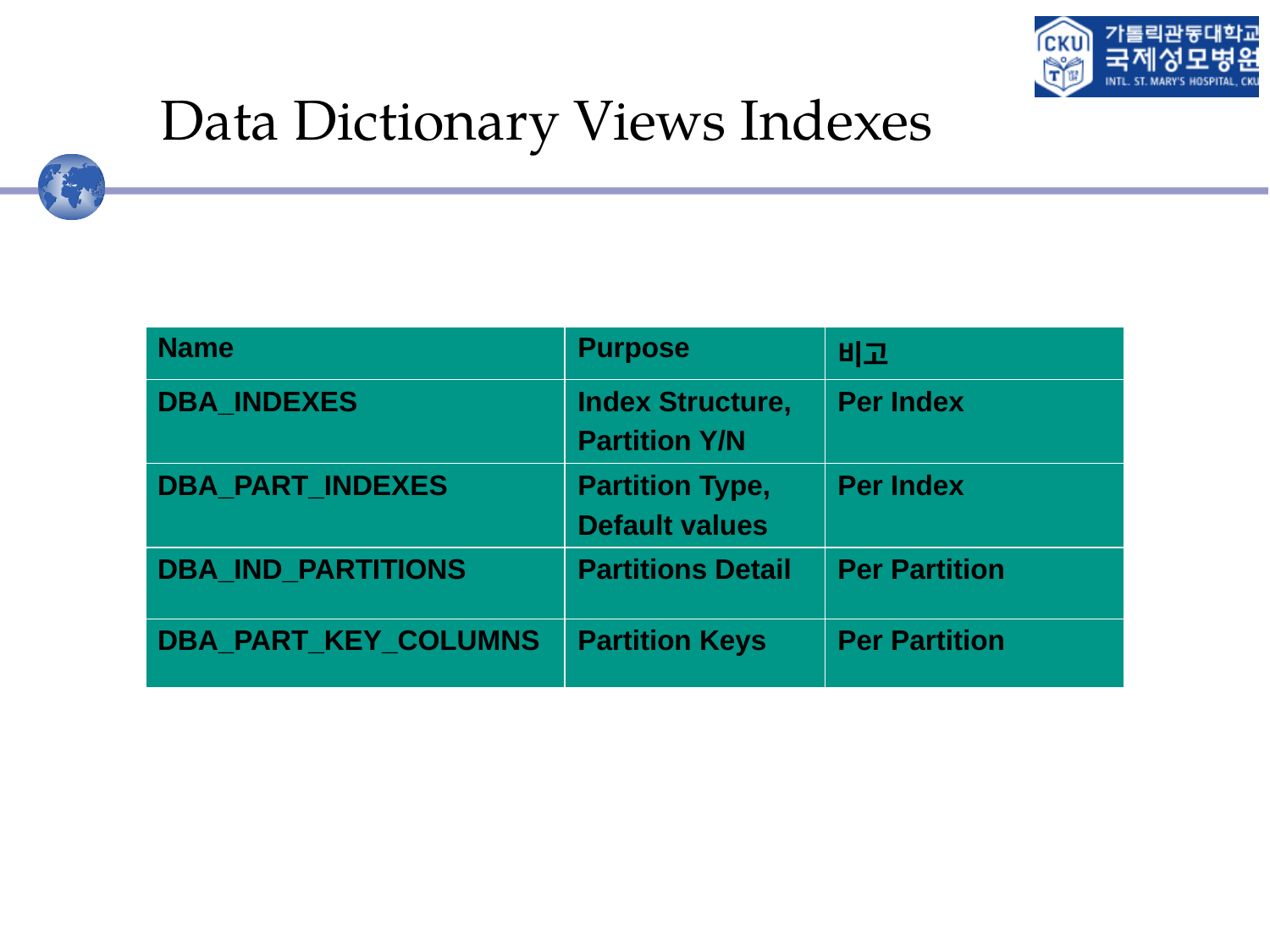

# Data Dictionary Views Indexes

| Name | Purpose | 비고 |
| --- | --- | --- |
| DBA\_INDEXES | Index Structure, Partition Y/N | Per Index |
| DBA\_PART\_INDEXES | Partition Type, Default values | Per Index |
| DBA\_IND\_PARTITIONS | Partitions Detail | Per Partition |
| DBA\_PART\_KEY\_COLUMNS | Partition Keys | Per Partition |